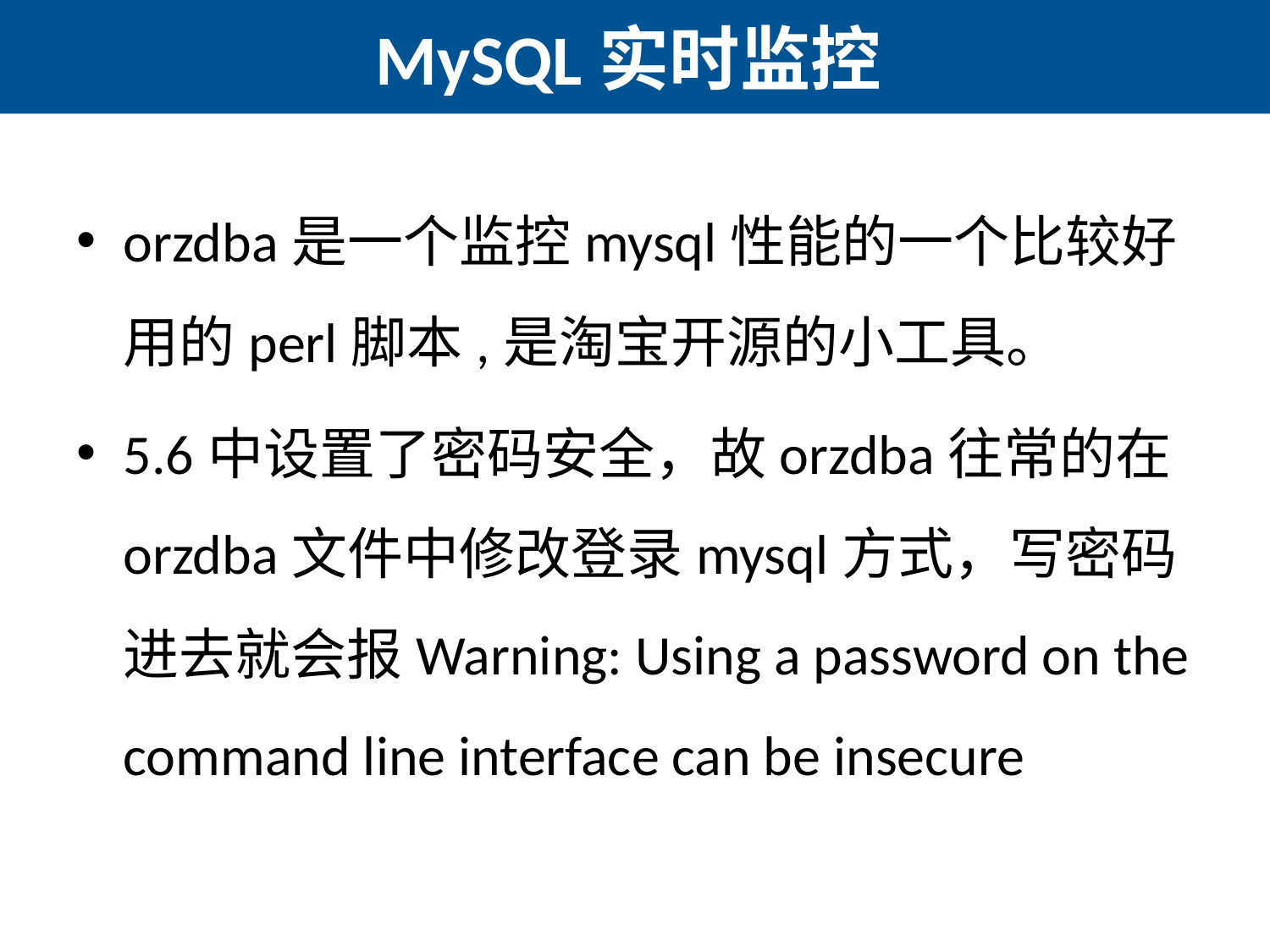

# MySQL实时监控
orzdba是一个监控mysql性能的一个比较好用的perl脚本,是淘宝开源的小工具。
5.6中设置了密码安全，故orzdba往常的在orzdba文件中修改登录mysql方式，写密码进去就会报Warning: Using a password on the command line interface can be insecure